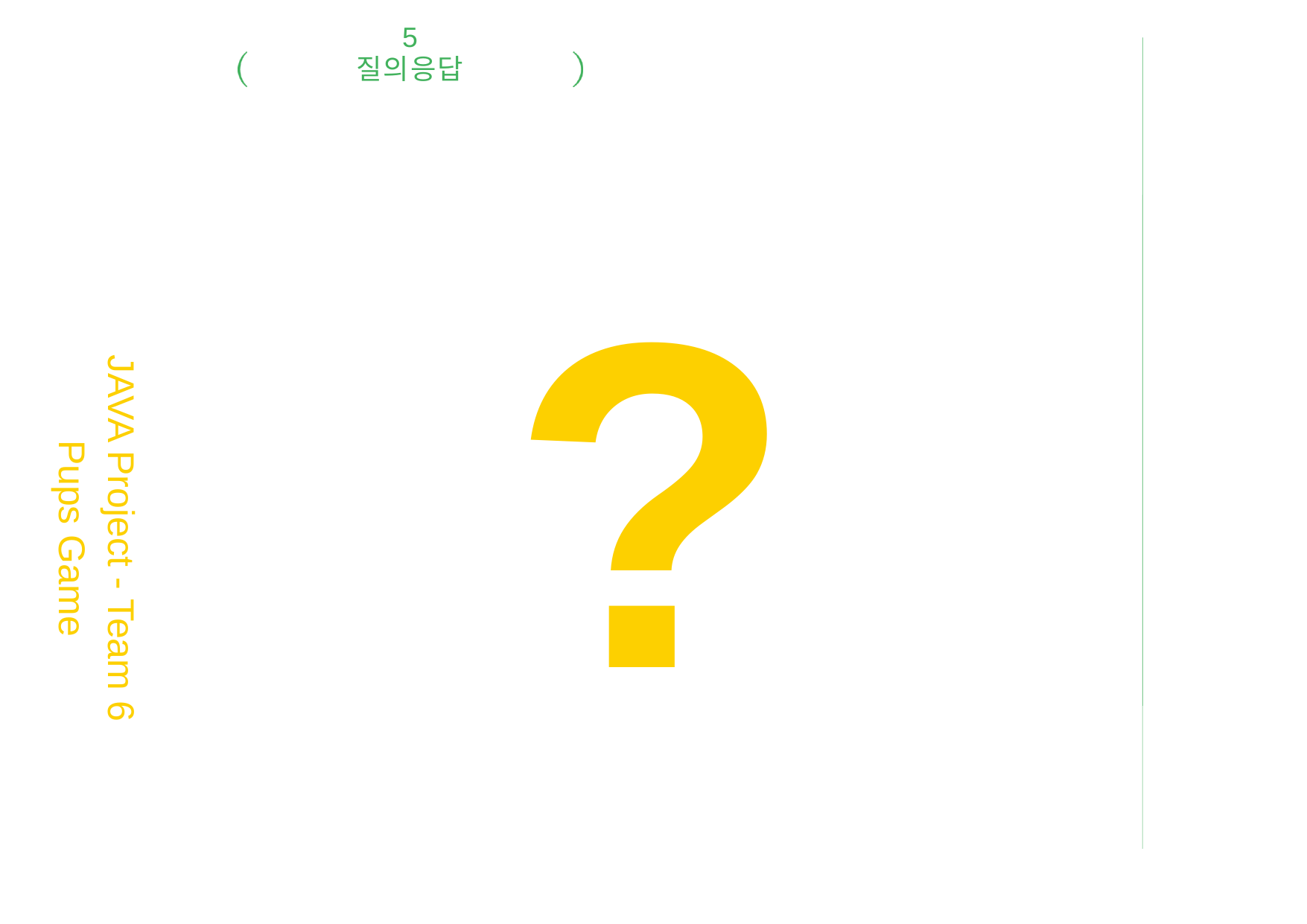

5
질의응답
JAVA Project - Team 6
Pups Game
?